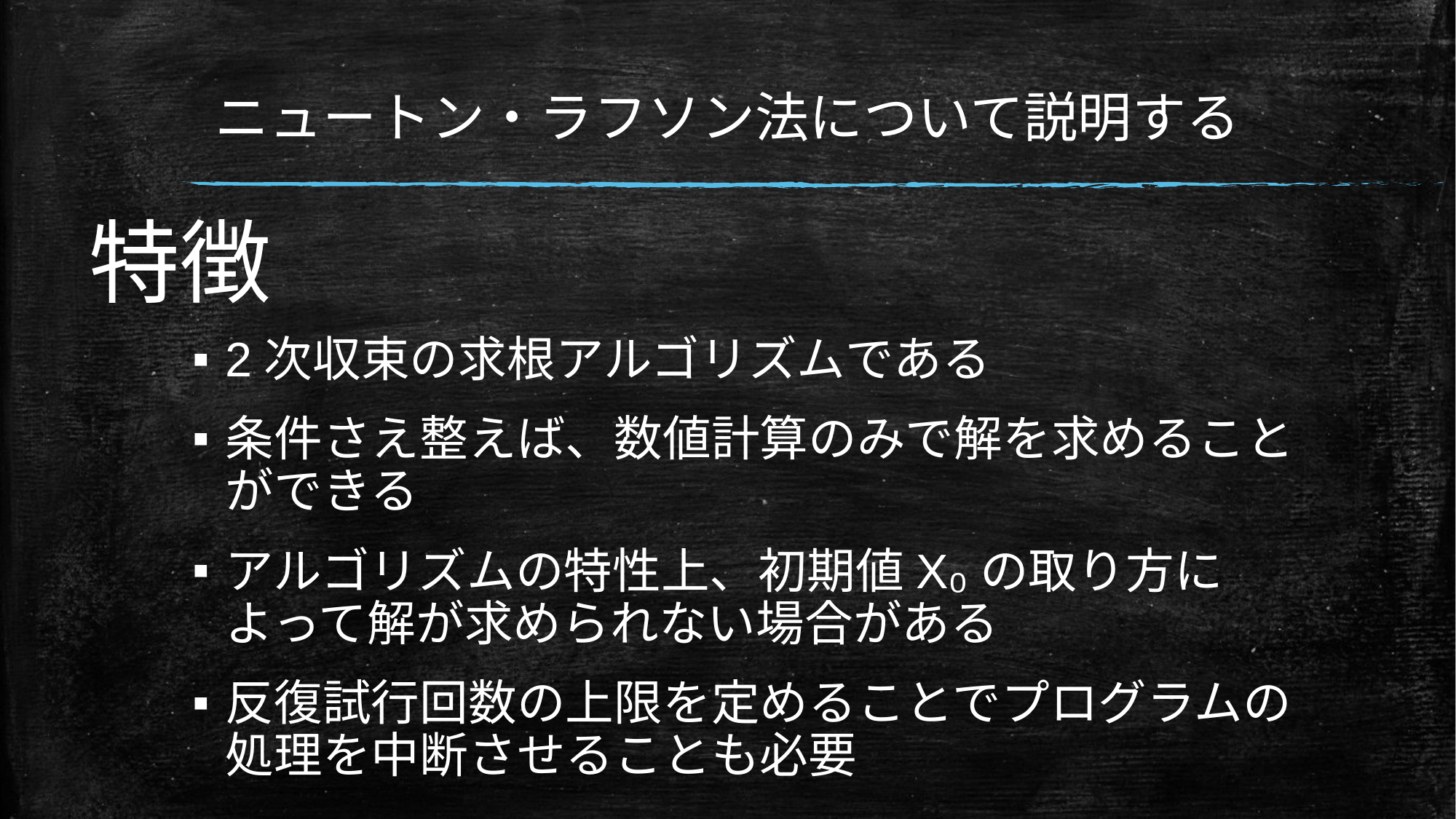

# ニュートン・ラフソン法について説明する
特徴
2次収束の求根アルゴリズムである
条件さえ整えば、数値計算のみで解を求めることができる
アルゴリズムの特性上、初期値X₀の取り方によって解が求められない場合がある
反復試行回数の上限を定めることでプログラムの処理を中断させることも必要